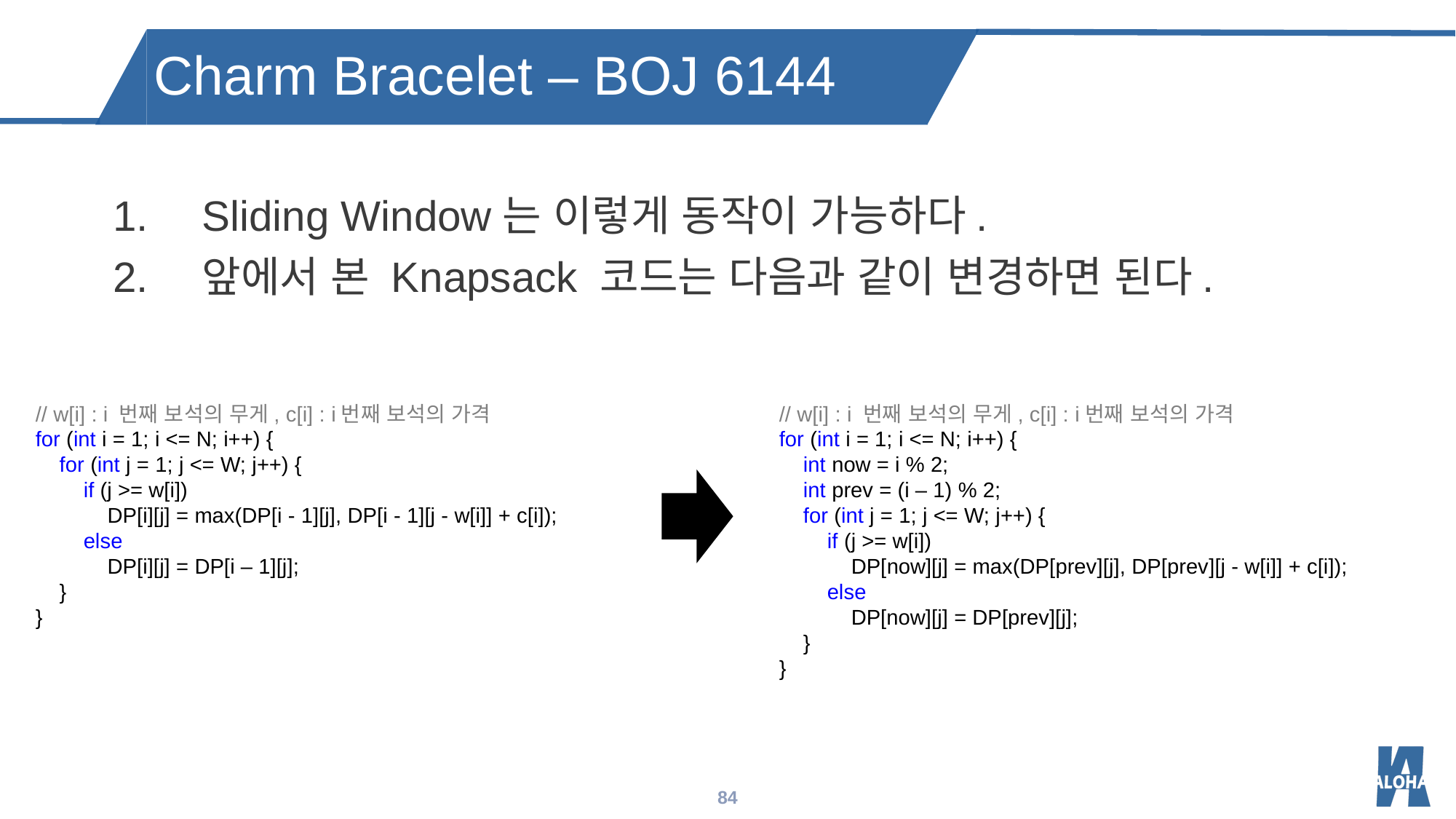

Charm Bracelet – BOJ 6144
Sliding Window는 이렇게 동작이 가능하다.
앞에서 본 Knapsack 코드는 다음과 같이 변경하면 된다.
// w[i] : i 번째 보석의 무게, c[i] : i번째 보석의 가격
for (int i = 1; i <= N; i++) {
    for (int j = 1; j <= W; j++) {
        if (j >= w[i])
            DP[i][j] = max(DP[i - 1][j], DP[i - 1][j - w[i]] + c[i]);
        else
            DP[i][j] = DP[i – 1][j];
    }
}
// w[i] : i 번째 보석의 무게, c[i] : i번째 보석의 가격
for (int i = 1; i <= N; i++) {
    int now = i % 2;
    int prev = (i – 1) % 2;
    for (int j = 1; j <= W; j++) {
        if (j >= w[i])
            DP[now][j] = max(DP[prev][j], DP[prev][j - w[i]] + c[i]);
        else
            DP[now][j] = DP[prev][j];
    }
}

84